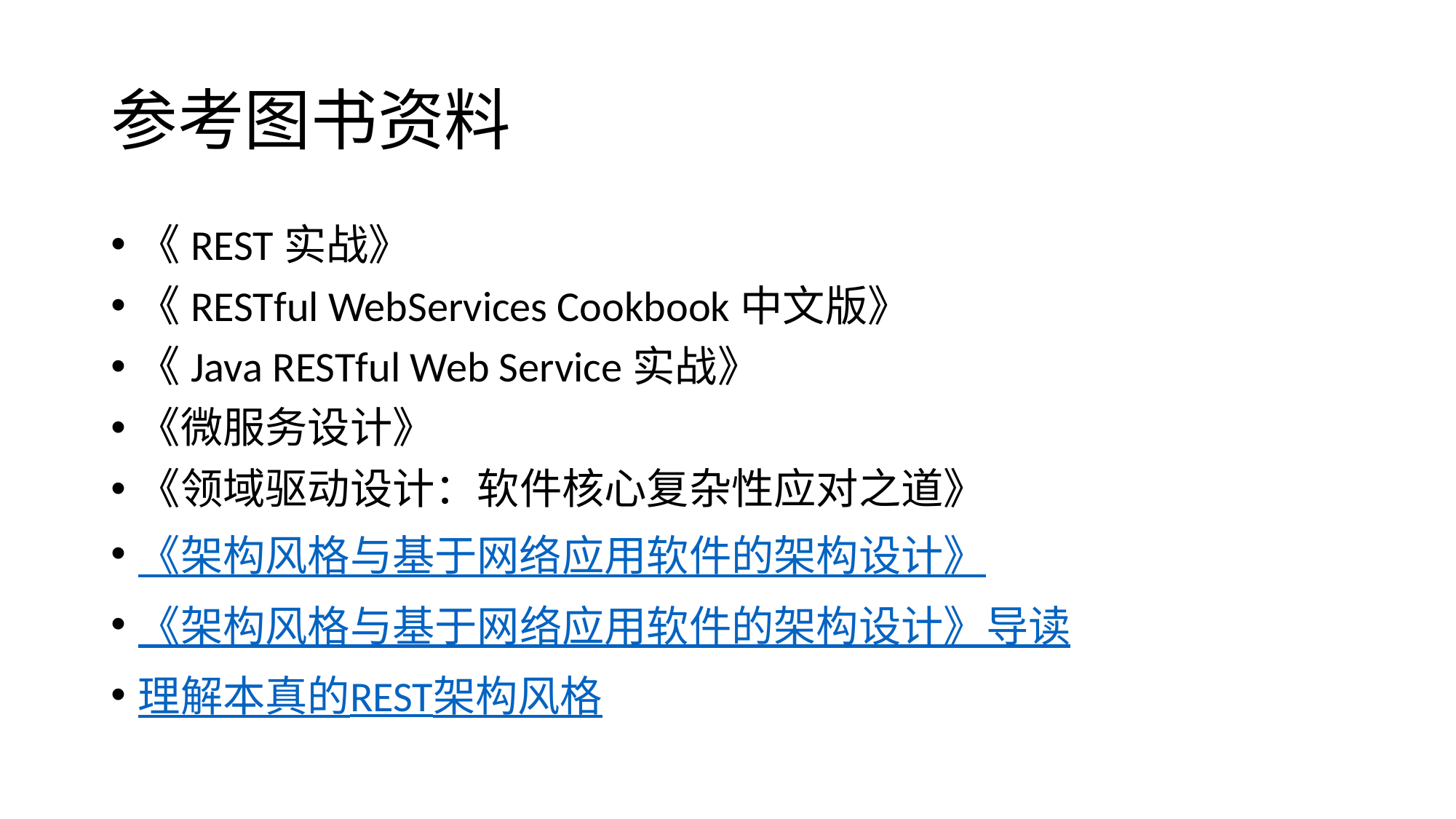

# 参考图书资料
《REST实战》
《RESTful WebServices Cookbook中文版》
《Java RESTful Web Service实战》
《微服务设计》
《领域驱动设计：软件核心复杂性应对之道》
《架构风格与基于网络应用软件的架构设计》
《架构风格与基于网络应用软件的架构设计》导读
理解本真的REST架构风格